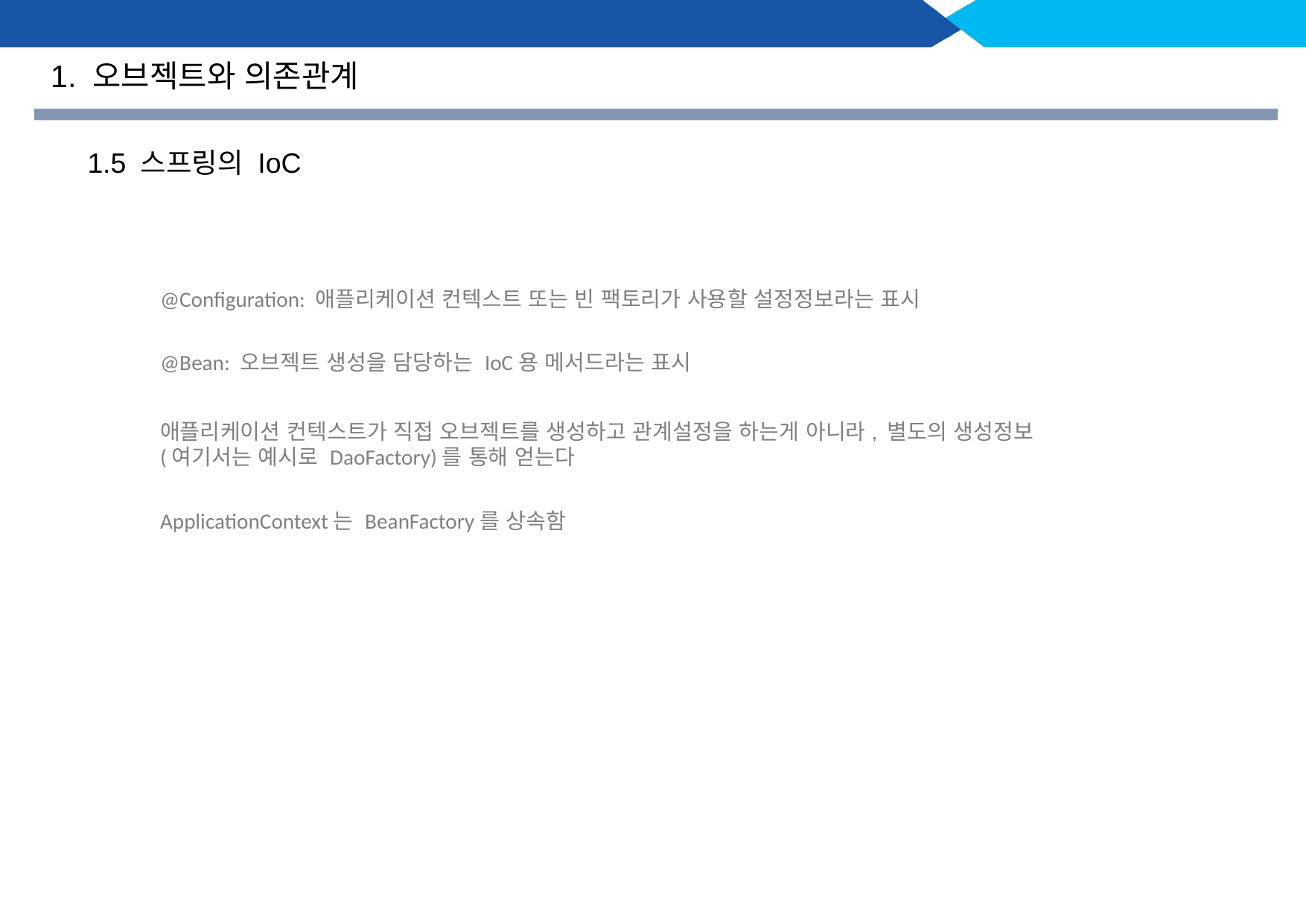

1. 오브젝트와 의존관계
1.5 스프링의 IoC
@Configuration: 애플리케이션 컨텍스트 또는 빈 팩토리가 사용할 설정정보라는 표시
@Bean: 오브젝트 생성을 담당하는 IoC용 메서드라는 표시
애플리케이션 컨텍스트가 직접 오브젝트를 생성하고 관계설정을 하는게 아니라, 별도의 생성정보(여기서는 예시로 DaoFactory)를 통해 얻는다
ApplicationContext는 BeanFactory를 상속함